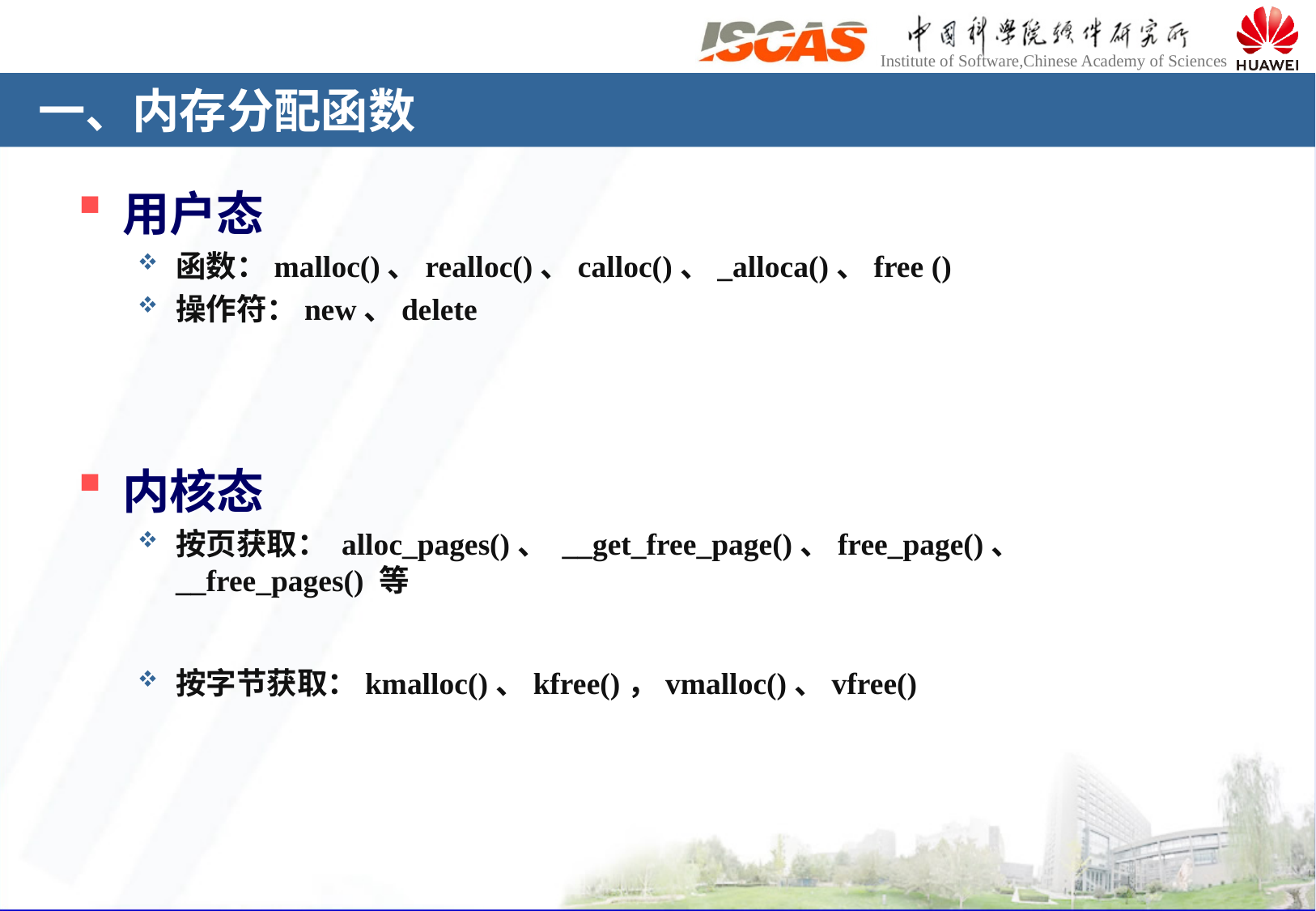

# 一、内存分配函数
用户态
函数：malloc()、realloc()、calloc()、_alloca()、free ()
操作符：new、delete

内核态
按页获取： alloc_pages()、 __get_free_page()、free_page()、 __free_pages() 等

按字节获取：kmalloc()、kfree()，vmalloc()、vfree()